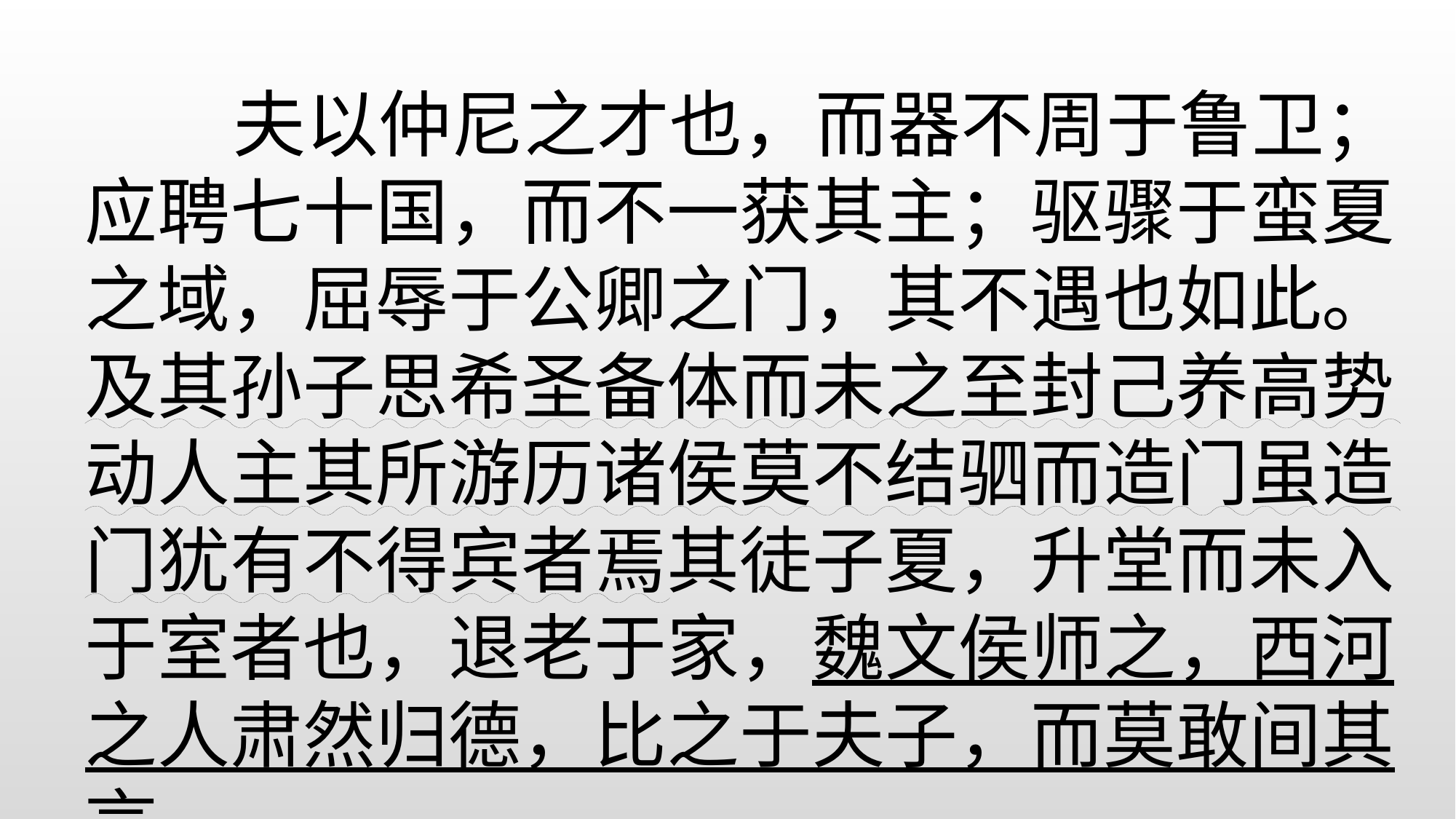

夫以仲尼之才也，而器不周于鲁卫；应聘七十国，而不一获其主；驱骤于蛮夏之域，屈辱于公卿之门，其不遇也如此。及其孙子思希圣备体而未之至封己养高势动人主其所游历诸侯莫不结驷而造门虽造门犹有不得宾者焉其徒子夏，升堂而未入于室者也，退老于家，魏文侯师之，西河之人肃然归德，比之于夫子，而莫敢间其言。